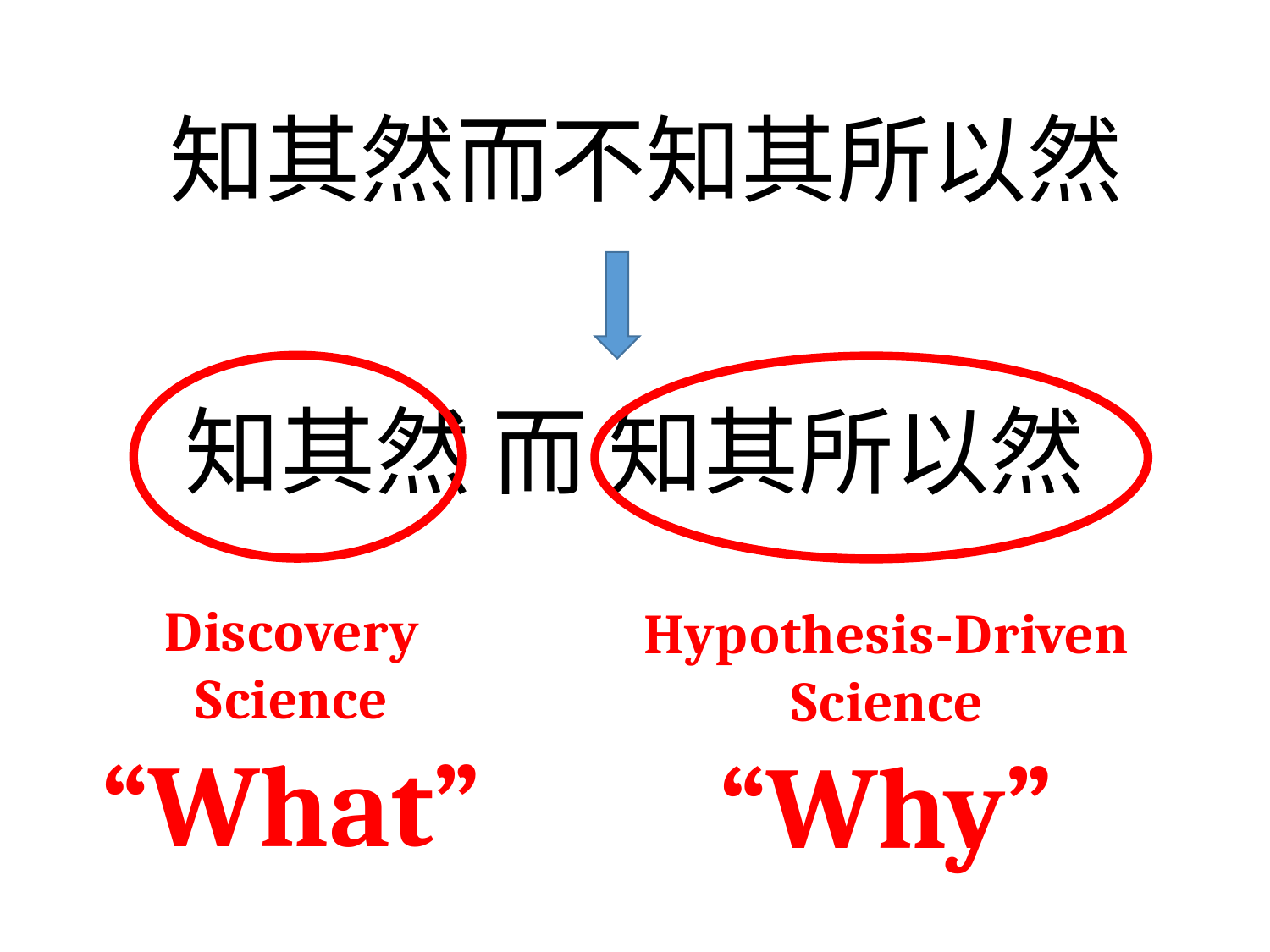

知其然而不知其所以然

知其然 而 知其所以然
Discovery
Science
“What”
Hypothesis-Driven
Science
“Why”